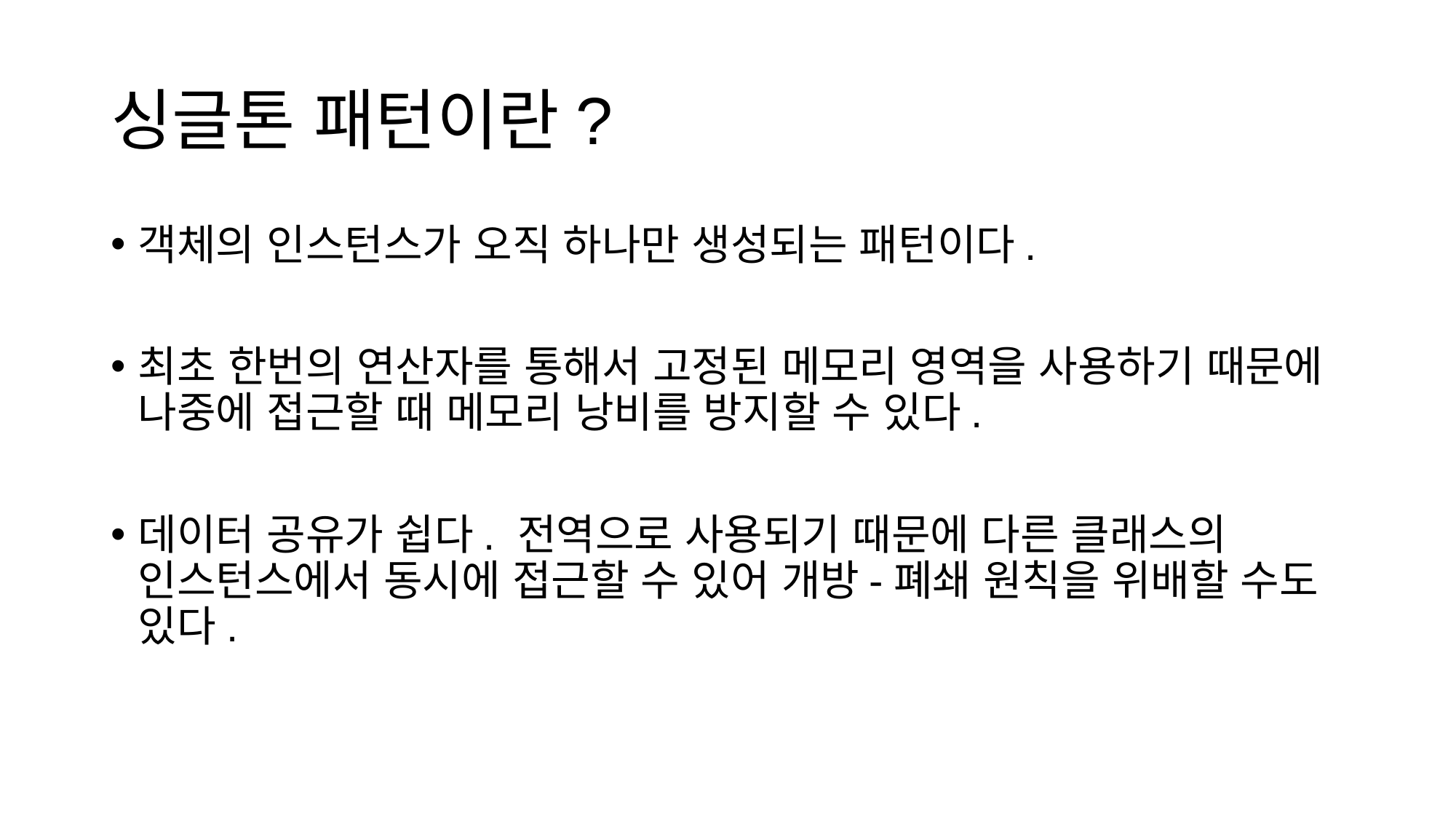

# 싱글톤 패턴이란?
객체의 인스턴스가 오직 하나만 생성되는 패턴이다.

최초 한번의 연산자를 통해서 고정된 메모리 영역을 사용하기 때문에 나중에 접근할 때 메모리 낭비를 방지할 수 있다.

데이터 공유가 쉽다. 전역으로 사용되기 때문에 다른 클래스의 인스턴스에서 동시에 접근할 수 있어 개방-폐쇄 원칙을 위배할 수도 있다.